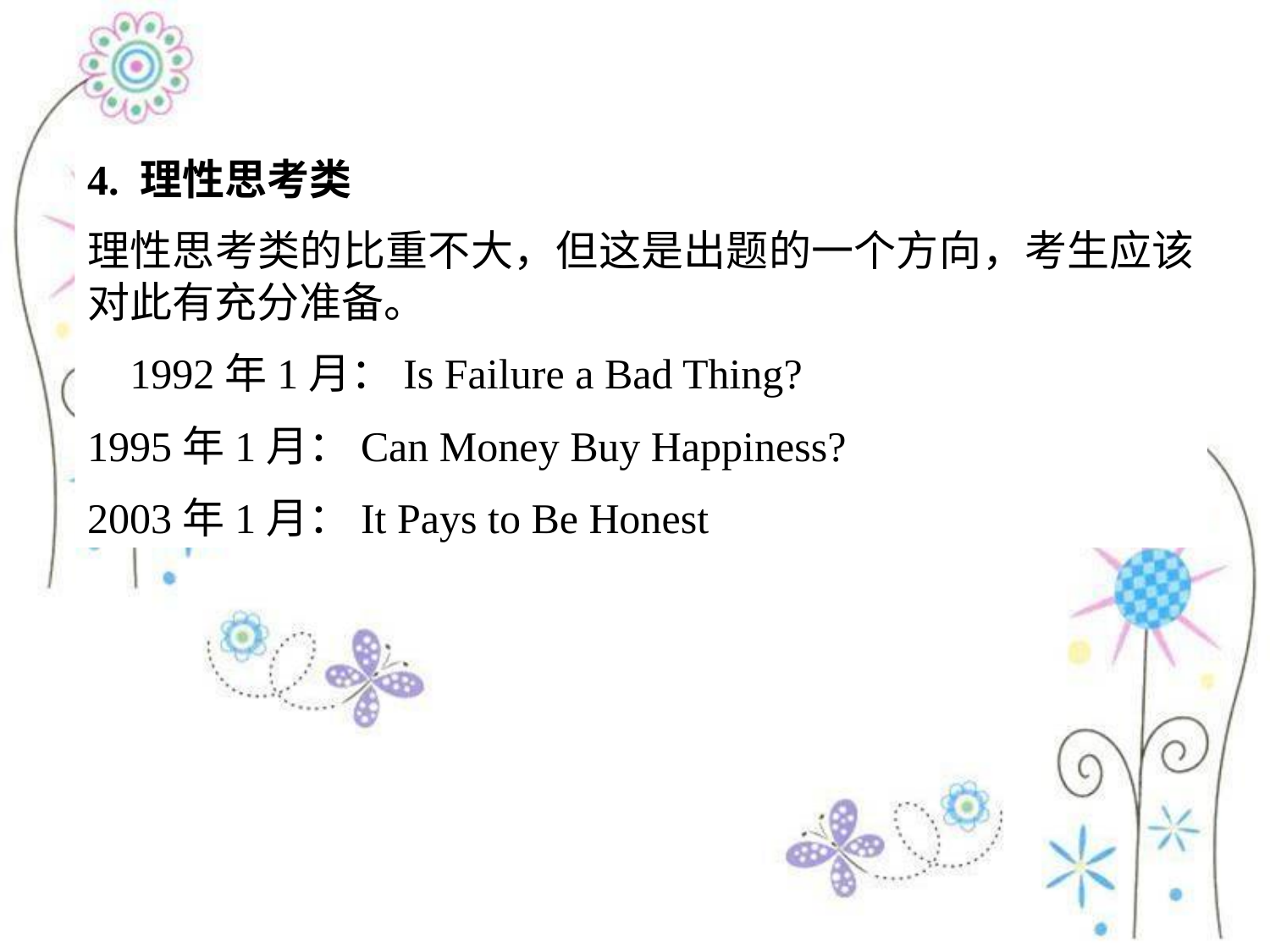

4. 理性思考类
理性思考类的比重不大，但这是出题的一个方向，考生应该对此有充分准备。
    1992年1月：Is Failure a Bad Thing?
1995年1月：Can Money Buy Happiness?
2003年1月：It Pays to Be Honest